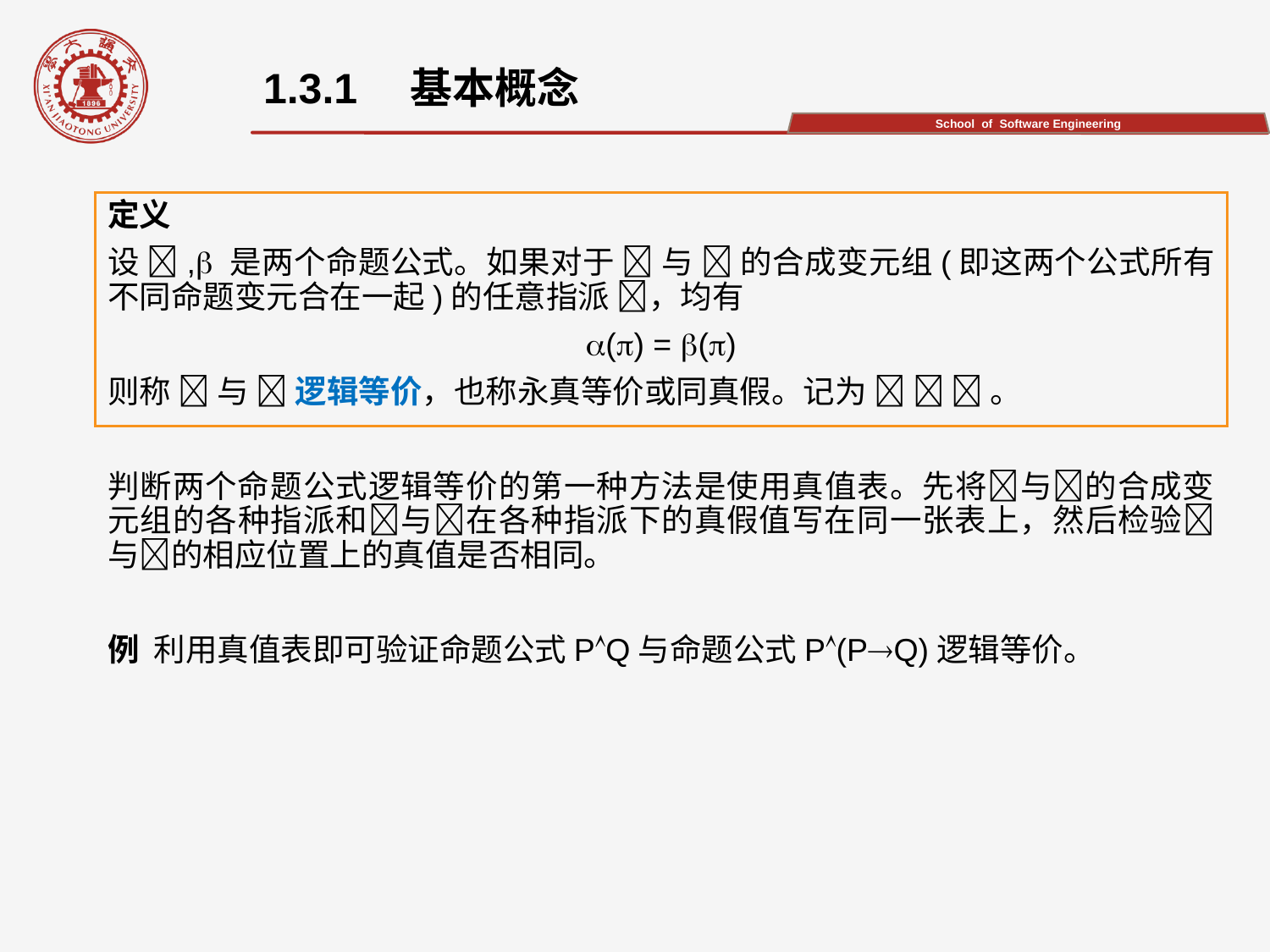

1.3.1　基本概念

定义
设 α,β 是两个命题公式。如果对于 α 与 β 的合成变元组(即这两个公式所有不同命题变元合在一起)的任意指派 π，均有
α(π) = β(π)
则称 α 与 β 逻辑等价，也称永真等价或同真假。记为 α ⇔ β 。

判断两个命题公式逻辑等价的第一种方法是使用真值表。先将α与β的合成变元组的各种指派和α与β在各种指派下的真假值写在同一张表上，然后检验α与β的相应位置上的真值是否相同。

例  利用真值表即可验证命题公式P∧Q与命题公式P∧(P→Q)逻辑等价。